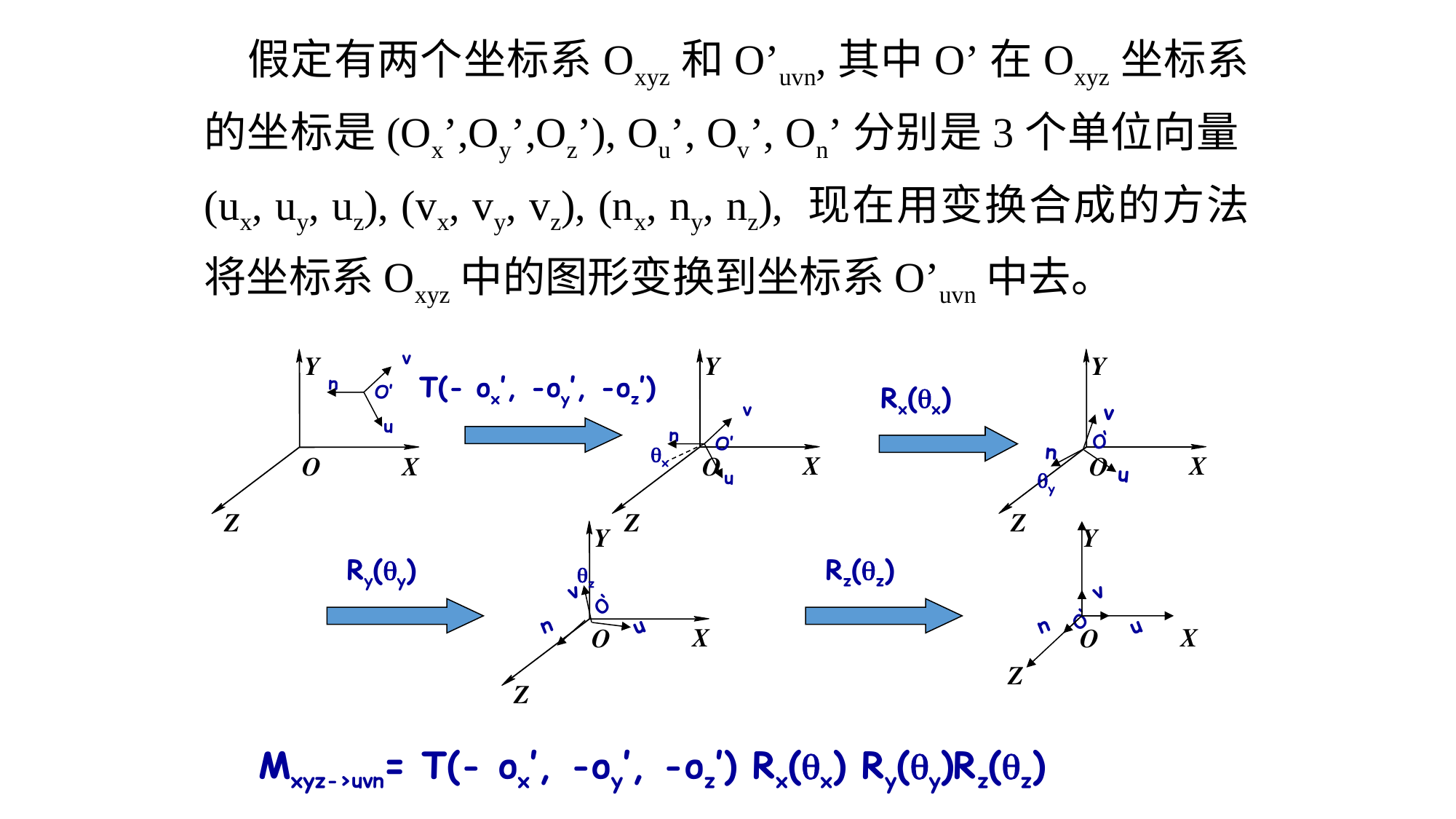

假定有两个坐标系Oxyz和O’uvn,其中O’在Oxyz坐标系的坐标是(Ox’,Oy’,Oz’), Ou’, Ov’, On’分别是3个单位向量(ux, uy, uz), (vx, vy, vz), (nx, ny, nz), 现在用变换合成的方法将坐标系Oxyz中的图形变换到坐标系O’uvn中去。
v
n

O’

u

Y

X
O

Z

Y

X
O

Z

Y

X
O

Z
T(- ox’, -oy’, -oz’)
Rx(θx)
v
n

O’

u
v

O’
n

u

θx

θy

Y

X
O

Z

Y
v

O’
n
u

X
O
Z
Ry(θy)
Rz(θz)
θz
v
O’

n

u

Mxyz->uvn= T(- ox’, -oy’, -oz’) Rx(θx) Ry(θy)Rz(θz)